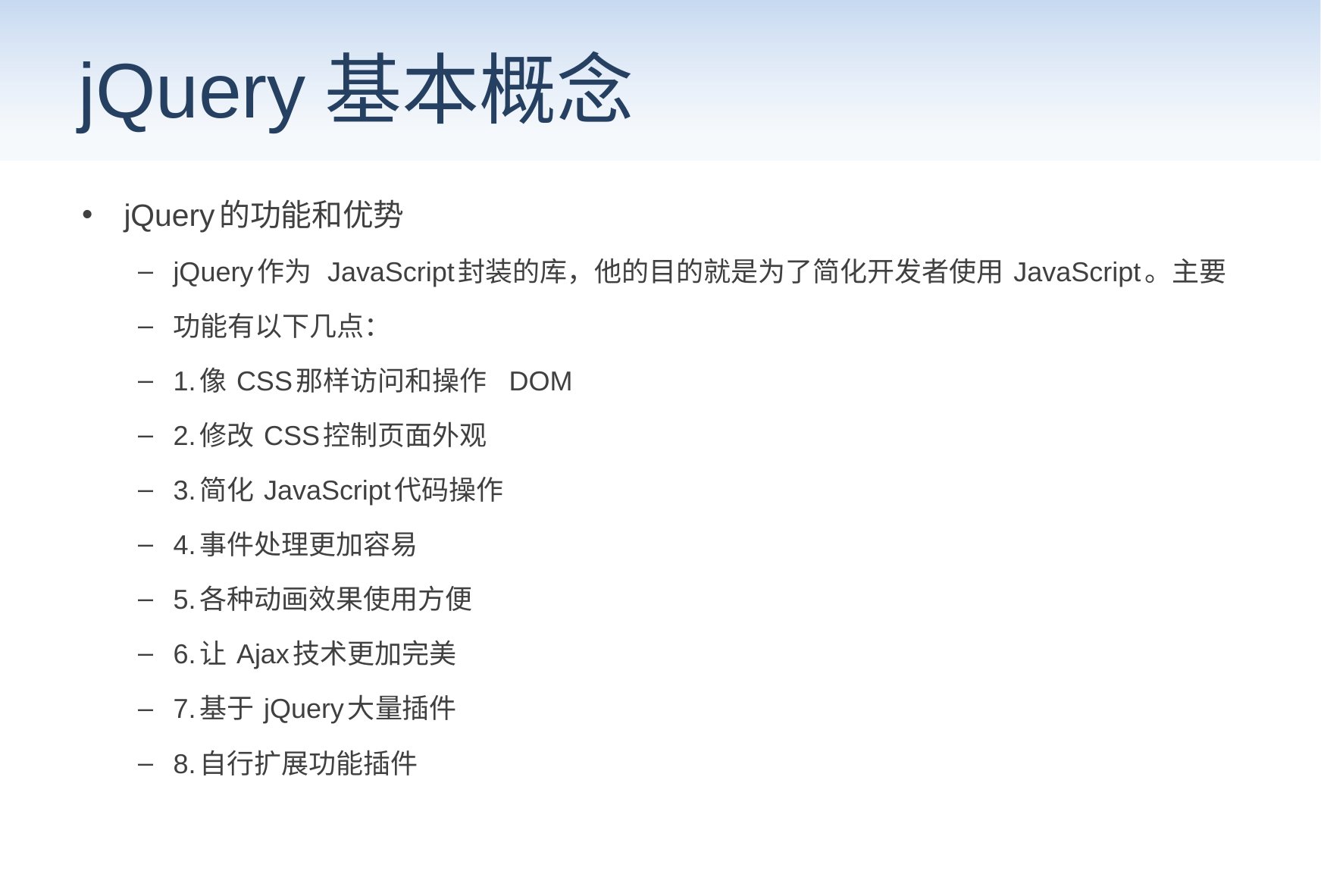

# jQuery基本概念
jQuery的功能和优势
jQuery作为  JavaScript封装的库，他的目的就是为了简化开发者使用 JavaScript。主要
功能有以下几点：
1.像 CSS那样访问和操作   DOM
2.修改 CSS控制页面外观
3.简化 JavaScript代码操作
4.事件处理更加容易
5.各种动画效果使用方便
6.让 Ajax技术更加完美
7.基于 jQuery大量插件
8.自行扩展功能插件